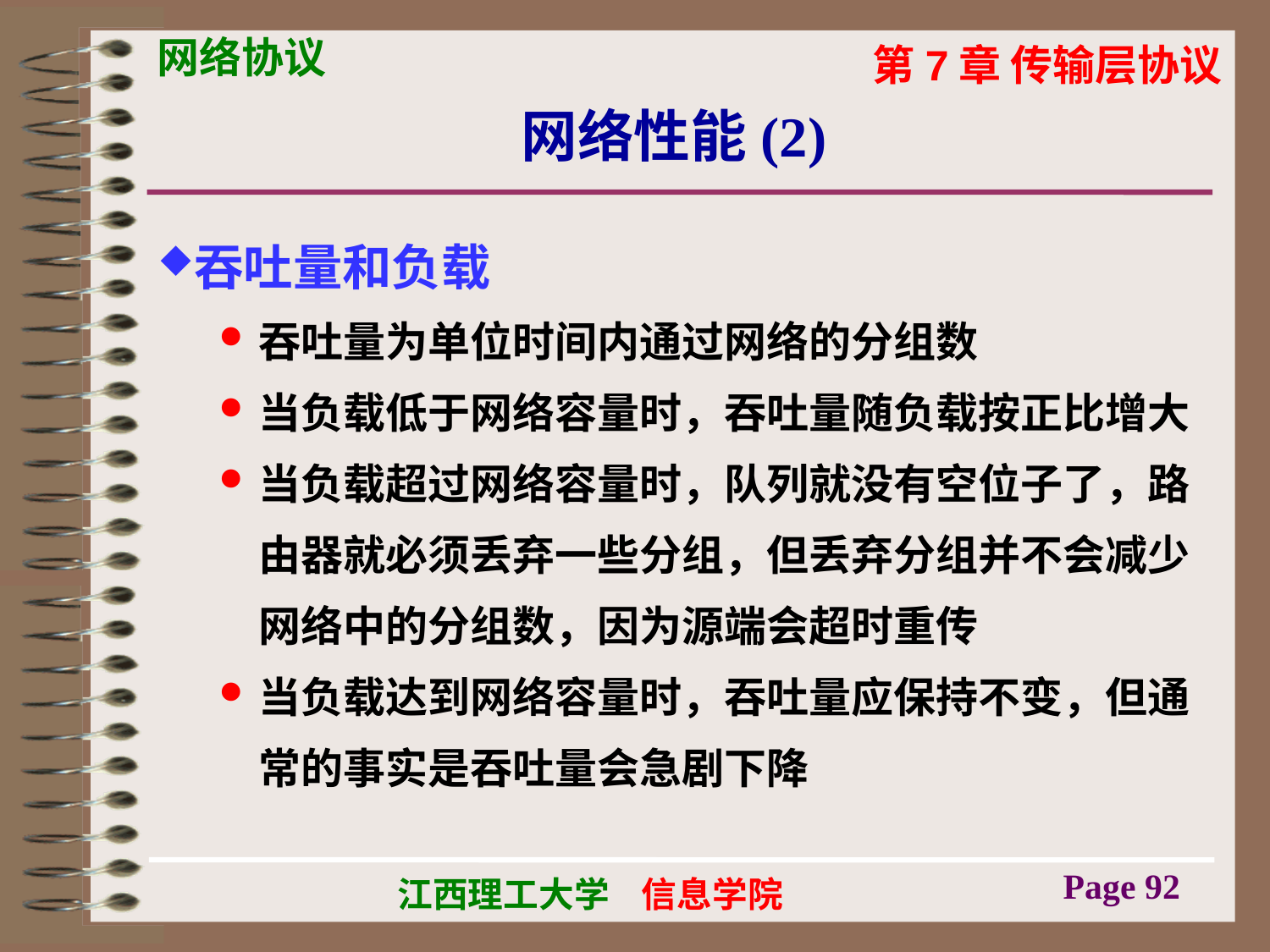

# 网络性能(2)
吞吐量和负载
吞吐量为单位时间内通过网络的分组数
当负载低于网络容量时，吞吐量随负载按正比增大
当负载超过网络容量时，队列就没有空位子了，路由器就必须丢弃一些分组，但丢弃分组并不会减少网络中的分组数，因为源端会超时重传
当负载达到网络容量时，吞吐量应保持不变，但通常的事实是吞吐量会急剧下降
Page 92